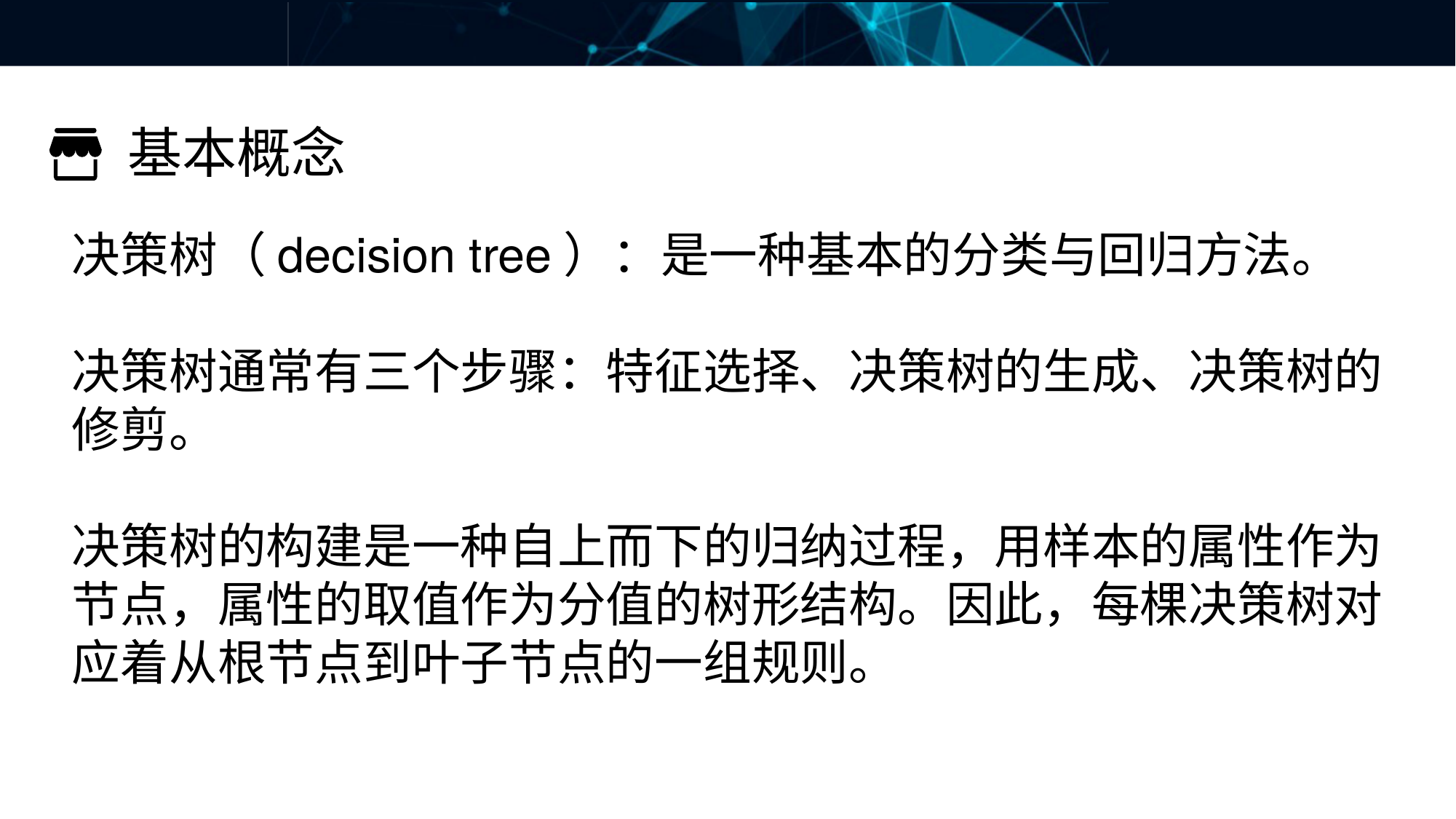

基本概念

决策树（decision tree）：是一种基本的分类与回归方法。

决策树通常有三个步骤：特征选择、决策树的生成、决策树的修剪。

决策树的构建是一种自上而下的归纳过程，用样本的属性作为节点，属性的取值作为分值的树形结构。因此，每棵决策树对应着从根节点到叶子节点的一组规则。